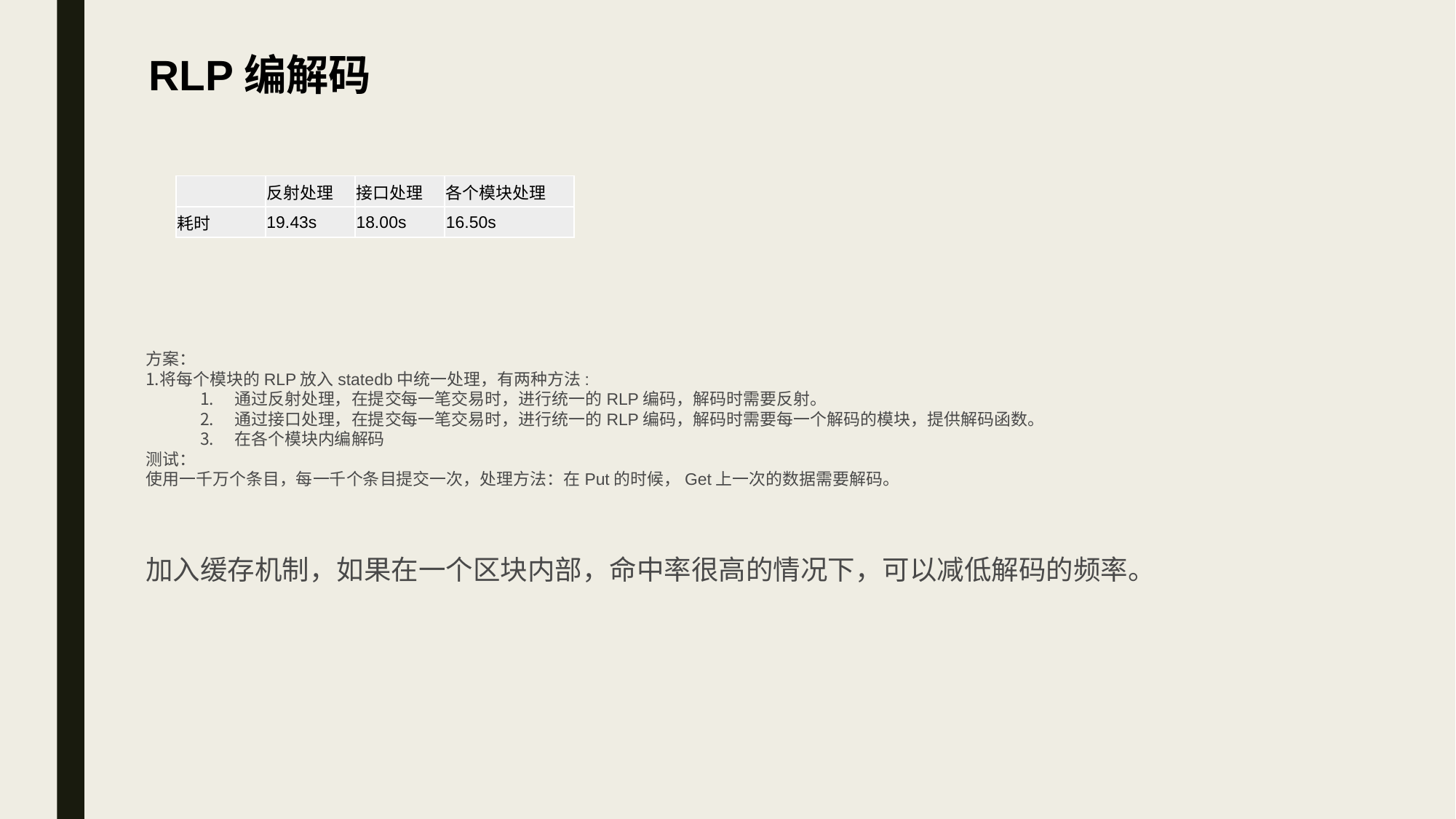

RLP编解码
|  | 反射处理 | 接口处理 | 各个模块处理 |
| --- | --- | --- | --- |
| 耗时 | 19.43s | 18.00s | 16.50s |
方案：
将每个模块的RLP放入statedb中统一处理，有两种方法:
通过反射处理，在提交每一笔交易时，进行统一的RLP编码，解码时需要反射。
通过接口处理，在提交每一笔交易时，进行统一的RLP编码，解码时需要每一个解码的模块，提供解码函数。
在各个模块内编解码
测试：
使用一千万个条目，每一千个条目提交一次，处理方法：在Put的时候，Get上一次的数据需要解码。
加入缓存机制，如果在一个区块内部，命中率很高的情况下，可以减低解码的频率。